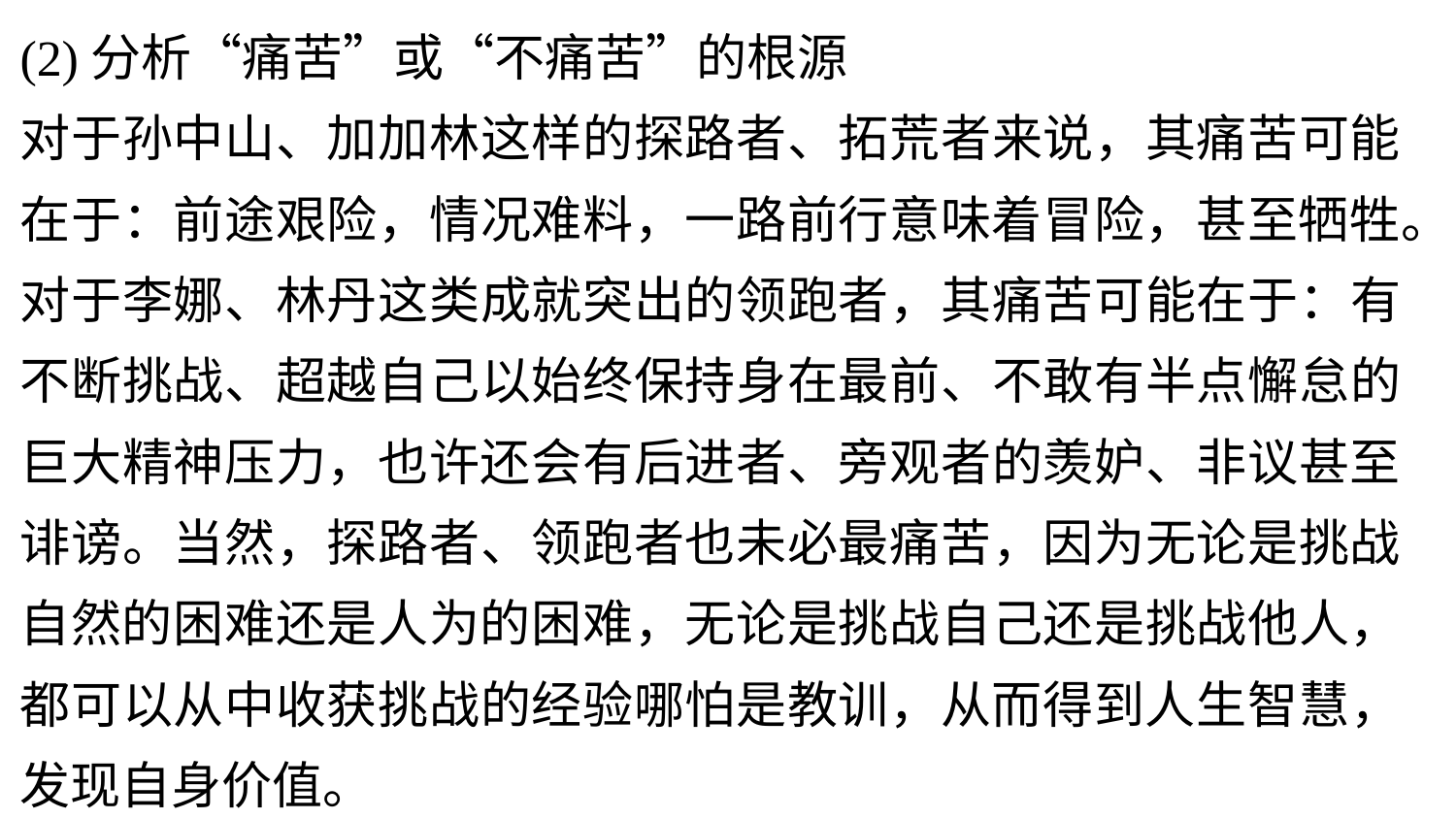

(2)分析“痛苦”或“不痛苦”的根源
对于孙中山、加加林这样的探路者、拓荒者来说，其痛苦可能在于：前途艰险，情况难料，一路前行意味着冒险，甚至牺牲。对于李娜、林丹这类成就突出的领跑者，其痛苦可能在于：有不断挑战、超越自己以始终保持身在最前、不敢有半点懈怠的巨大精神压力，也许还会有后进者、旁观者的羡妒、非议甚至诽谤。当然，探路者、领跑者也未必最痛苦，因为无论是挑战自然的困难还是人为的困难，无论是挑战自己还是挑战他人，都可以从中收获挑战的经验哪怕是教训，从而得到人生智慧，发现自身价值。